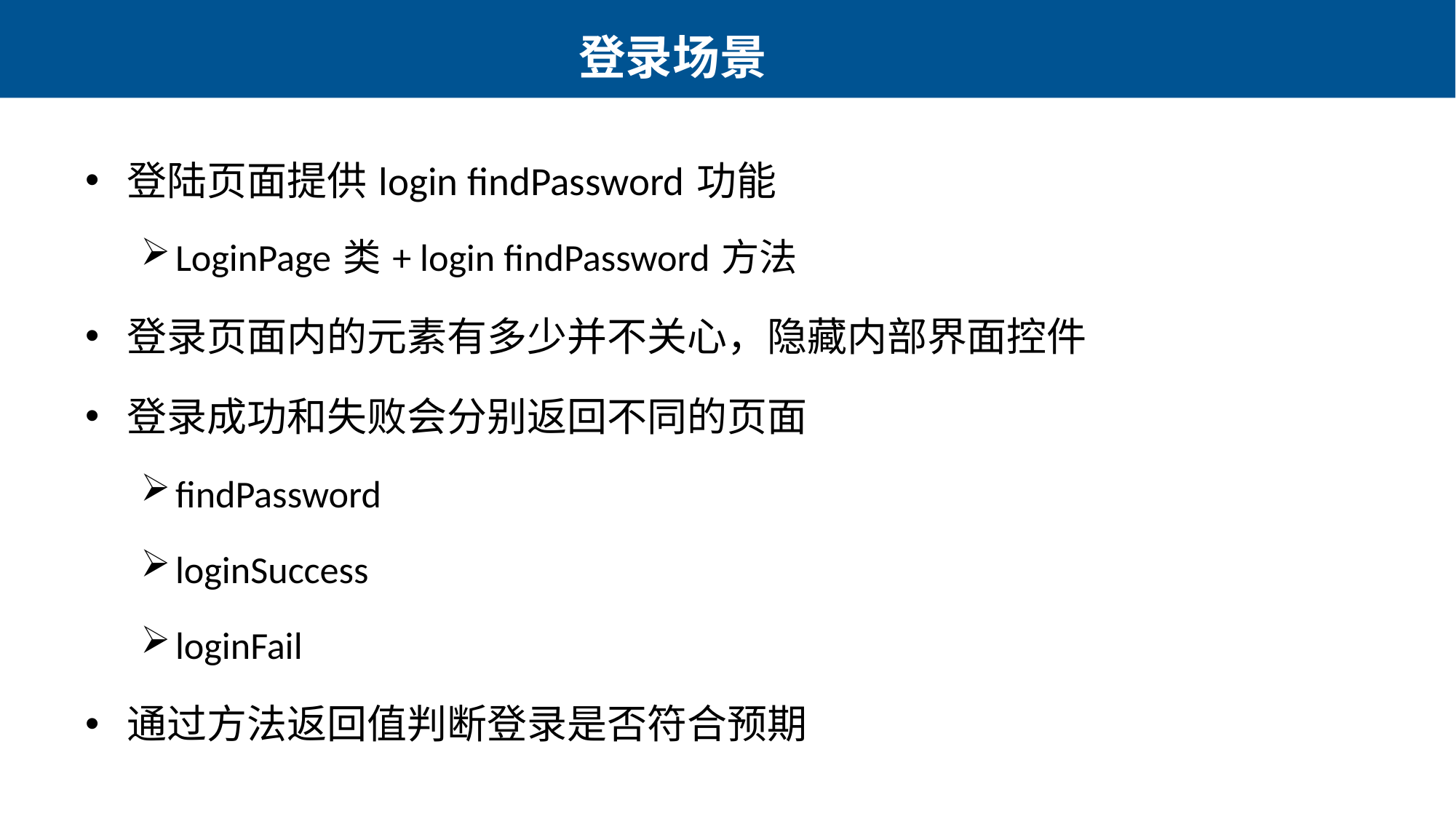

登录场景
登陆页面提供 login findPassword 功能
LoginPage 类 + login findPassword 方法
登录页面内的元素有多少并不关心，隐藏内部界面控件
登录成功和失败会分别返回不同的页面
findPassword
loginSuccess
loginFail
通过方法返回值判断登录是否符合预期